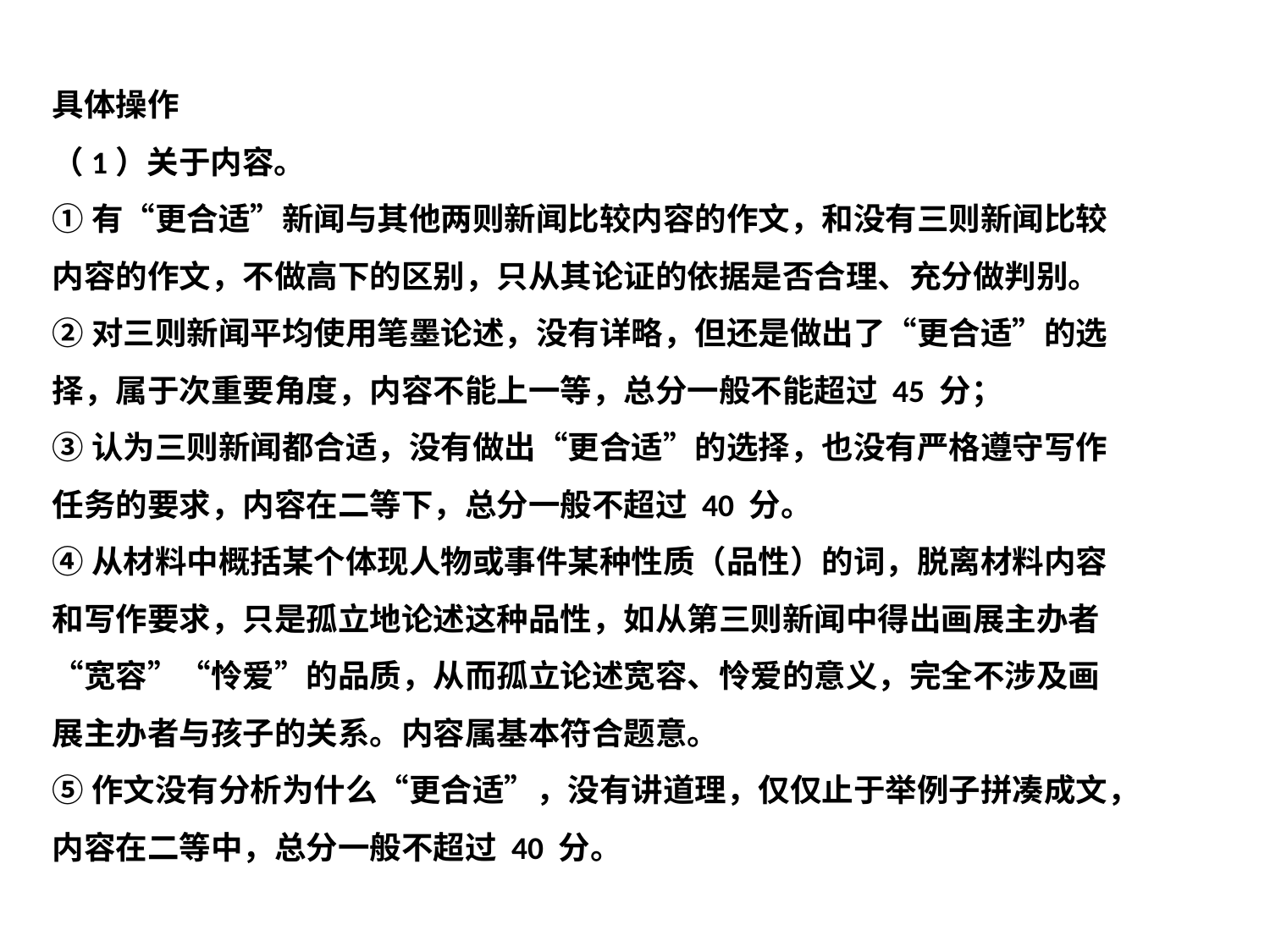

具体操作
（1）关于内容。
①有“更合适”新闻与其他两则新闻比较内容的作文，和没有三则新闻比较内容的作文，不做高下的区别，只从其论证的依据是否合理、充分做判别。
②对三则新闻平均使用笔墨论述，没有详略，但还是做出了“更合适”的选择，属于次重要角度，内容不能上一等，总分一般不能超过 45 分；
③认为三则新闻都合适，没有做出“更合适”的选择，也没有严格遵守写作任务的要求，内容在二等下，总分一般不超过 40 分。
④从材料中概括某个体现人物或事件某种性质（品性）的词，脱离材料内容和写作要求，只是孤立地论述这种品性，如从第三则新闻中得出画展主办者“宽容”“怜爱”的品质，从而孤立论述宽容、怜爱的意义，完全不涉及画展主办者与孩子的关系。内容属基本符合题意。
⑤作文没有分析为什么“更合适”，没有讲道理，仅仅止于举例子拼凑成文，内容在二等中，总分一般不超过 40 分。